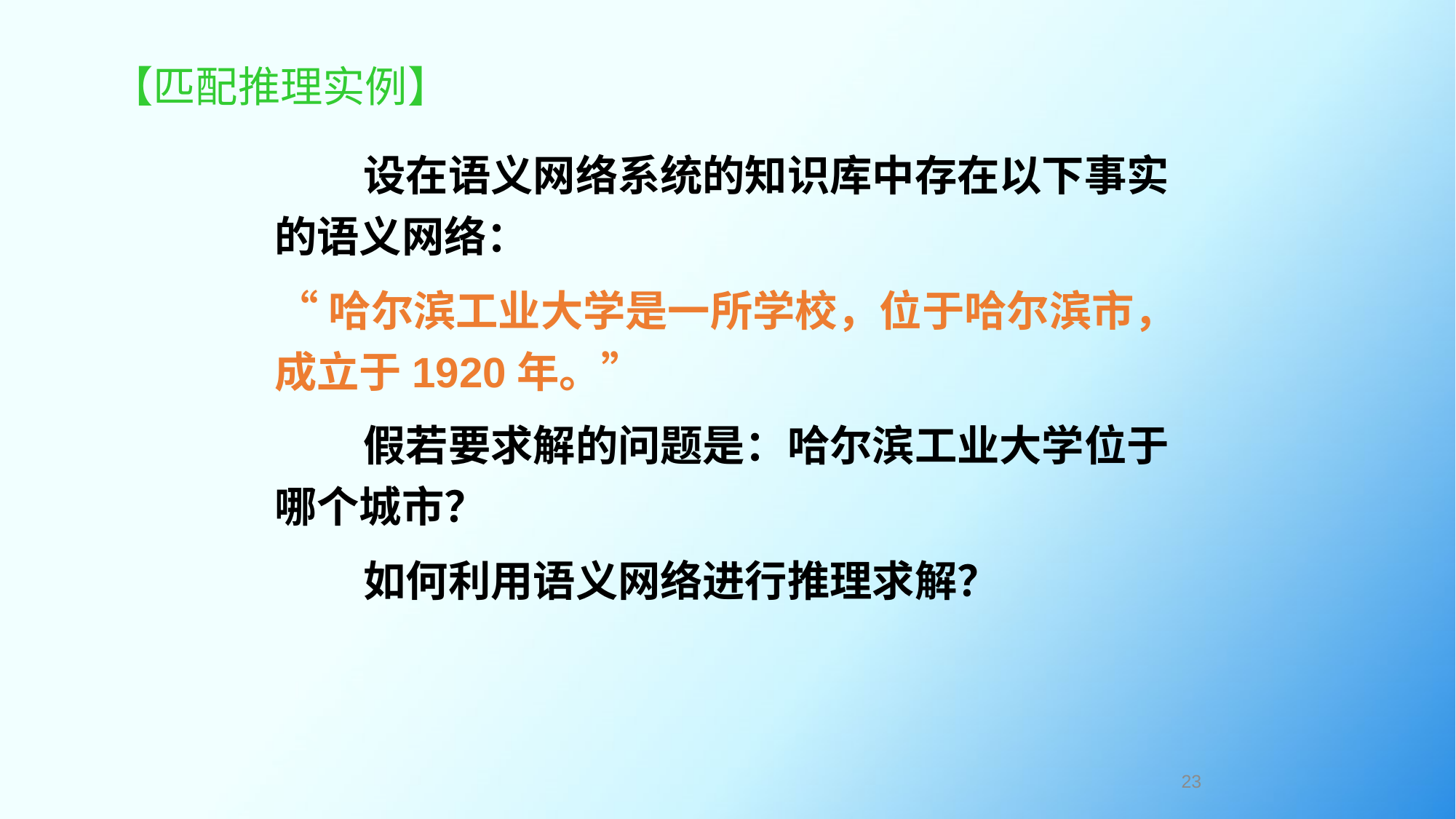

# 【匹配推理实例】
           设在语义网络系统的知识库中存在以下事实的语义网络：
   “哈尔滨工业大学是一所学校，位于哈尔滨市，成立于1920年。”
           假若要求解的问题是：哈尔滨工业大学位于哪个城市？
           如何利用语义网络进行推理求解？
23